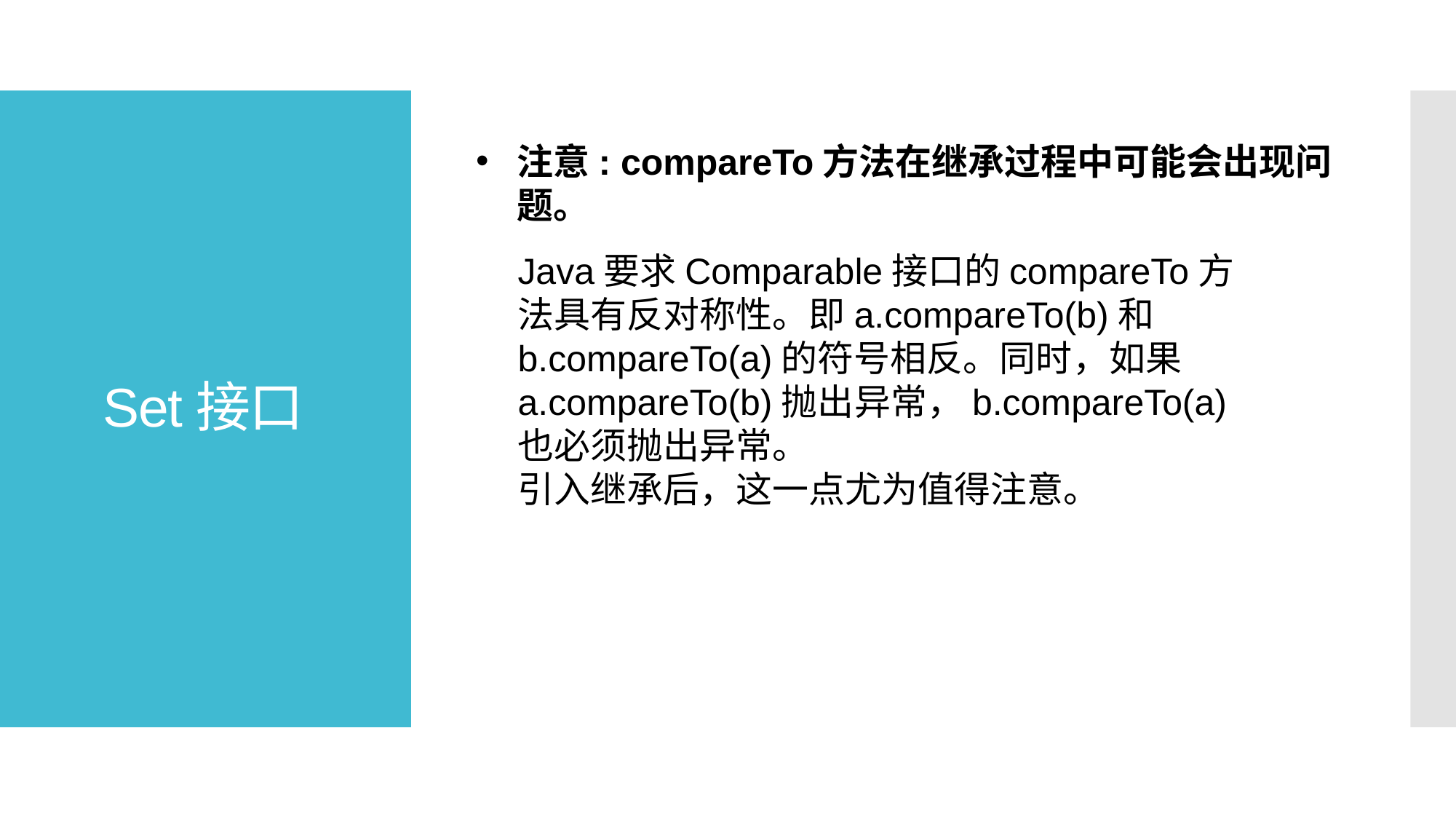

注意: compareTo方法在继承过程中可能会出现问题。
# Set接口
Java要求Comparable接口的compareTo方法具有反对称性。即a.compareTo(b)和b.compareTo(a)的符号相反。同时，如果a.compareTo(b)抛出异常，b.compareTo(a)也必须抛出异常。
引入继承后，这一点尤为值得注意。